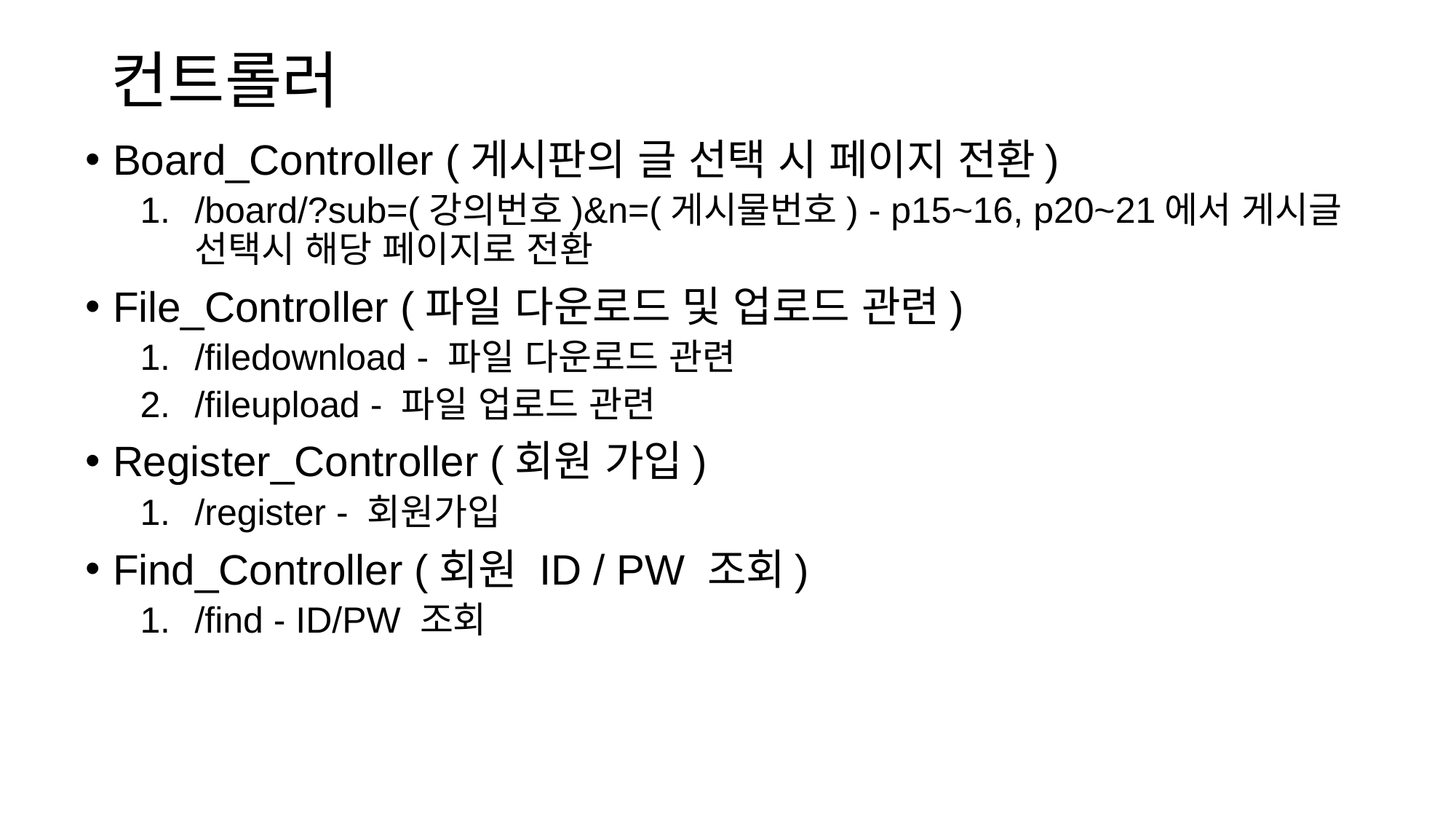

# 컨트롤러
Board_Controller (게시판의 글 선택 시 페이지 전환)
/board/?sub=(강의번호)&n=(게시물번호) - p15~16, p20~21에서 게시글 선택시 해당 페이지로 전환
File_Controller (파일 다운로드 및 업로드 관련)
/filedownload - 파일 다운로드 관련
/fileupload - 파일 업로드 관련
Register_Controller (회원 가입)
/register - 회원가입
Find_Controller (회원 ID / PW 조회)
/find - ID/PW 조회